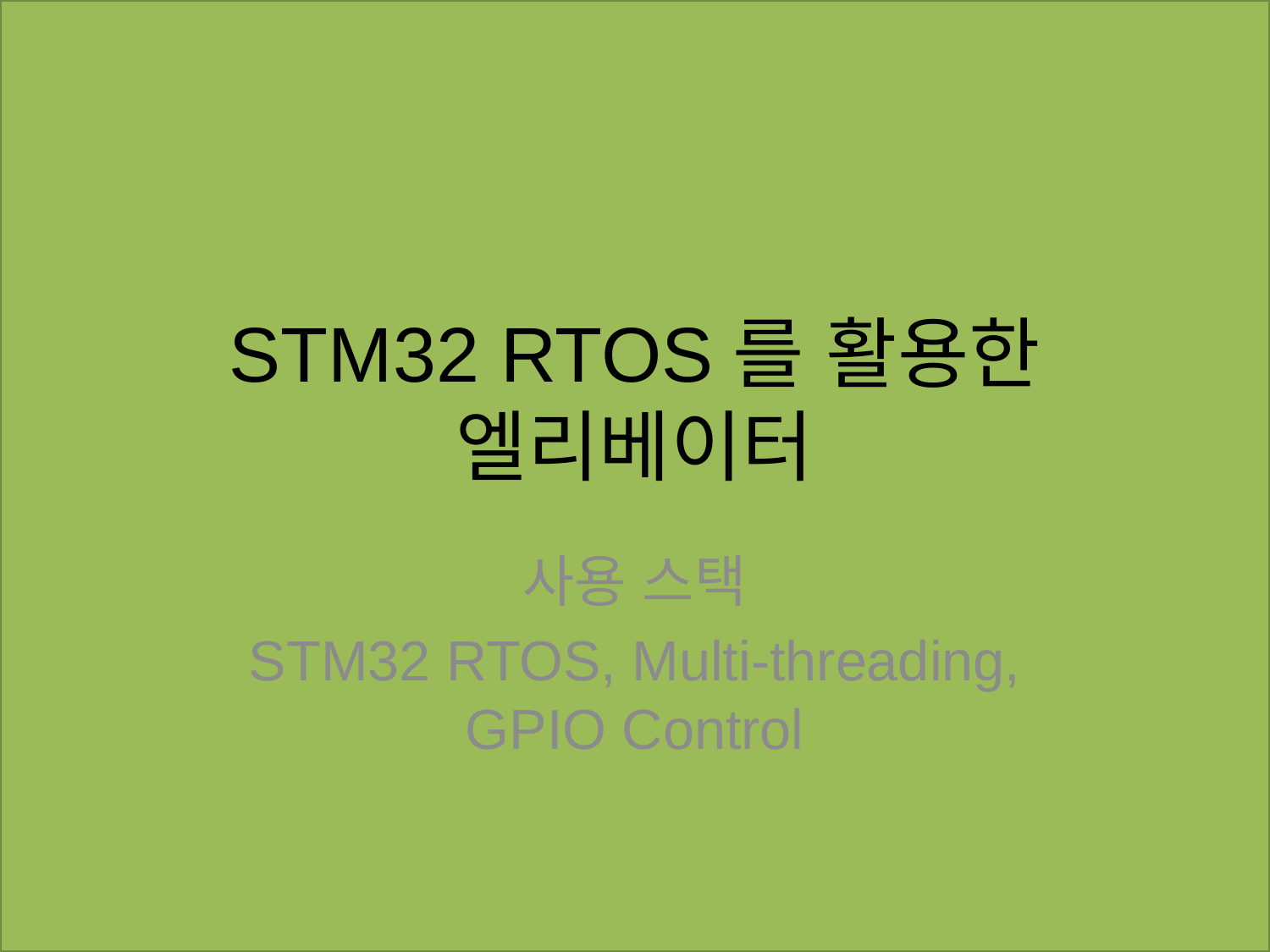

# STM32 RTOS를 활용한 엘리베이터
사용 스택
STM32 RTOS, Multi-threading, GPIO Control